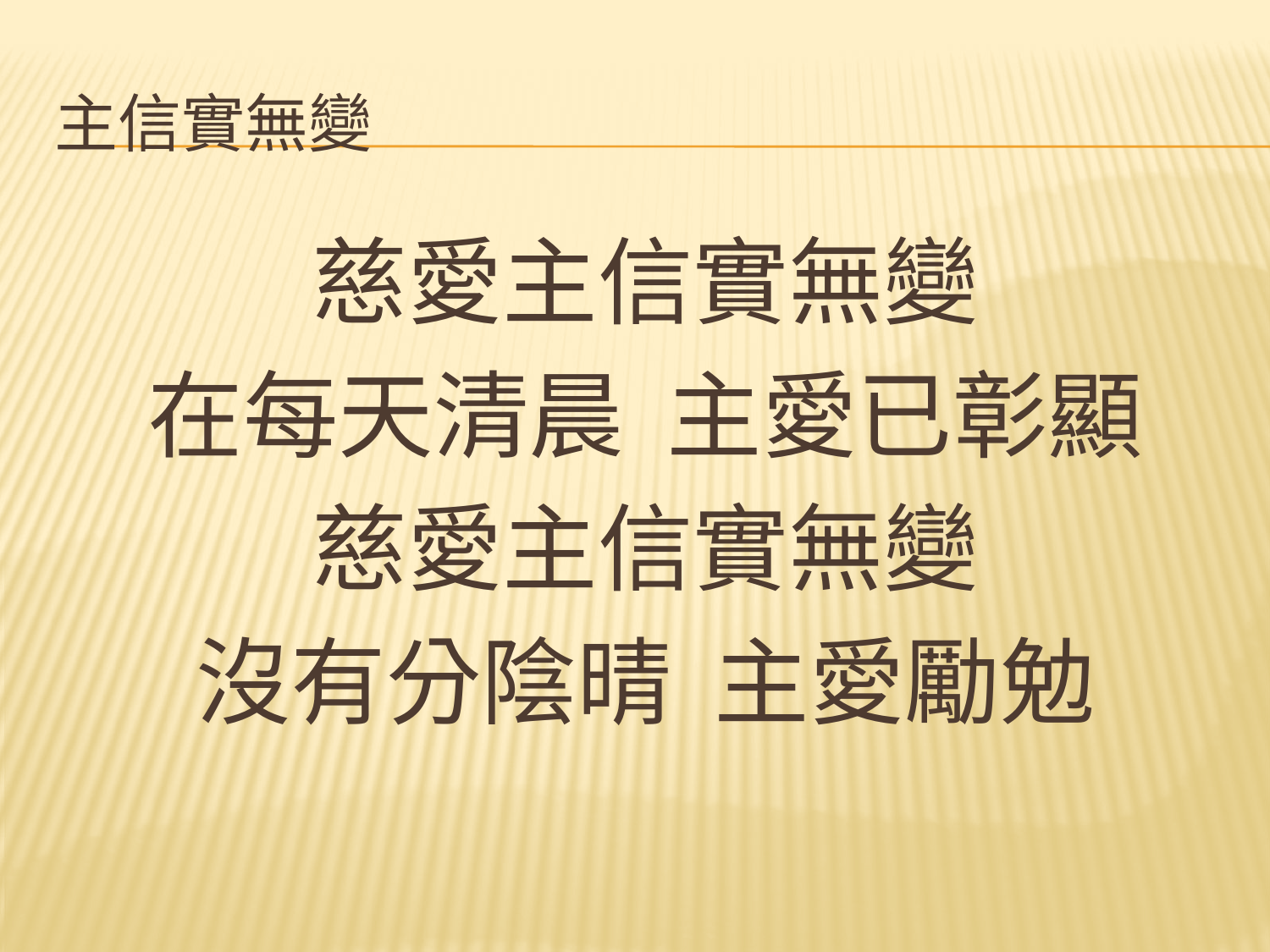

# 主信實無變
慈愛主信實無變
在每天清晨  主愛已彰顯
慈愛主信實無變
沒有分陰晴  主愛勵勉